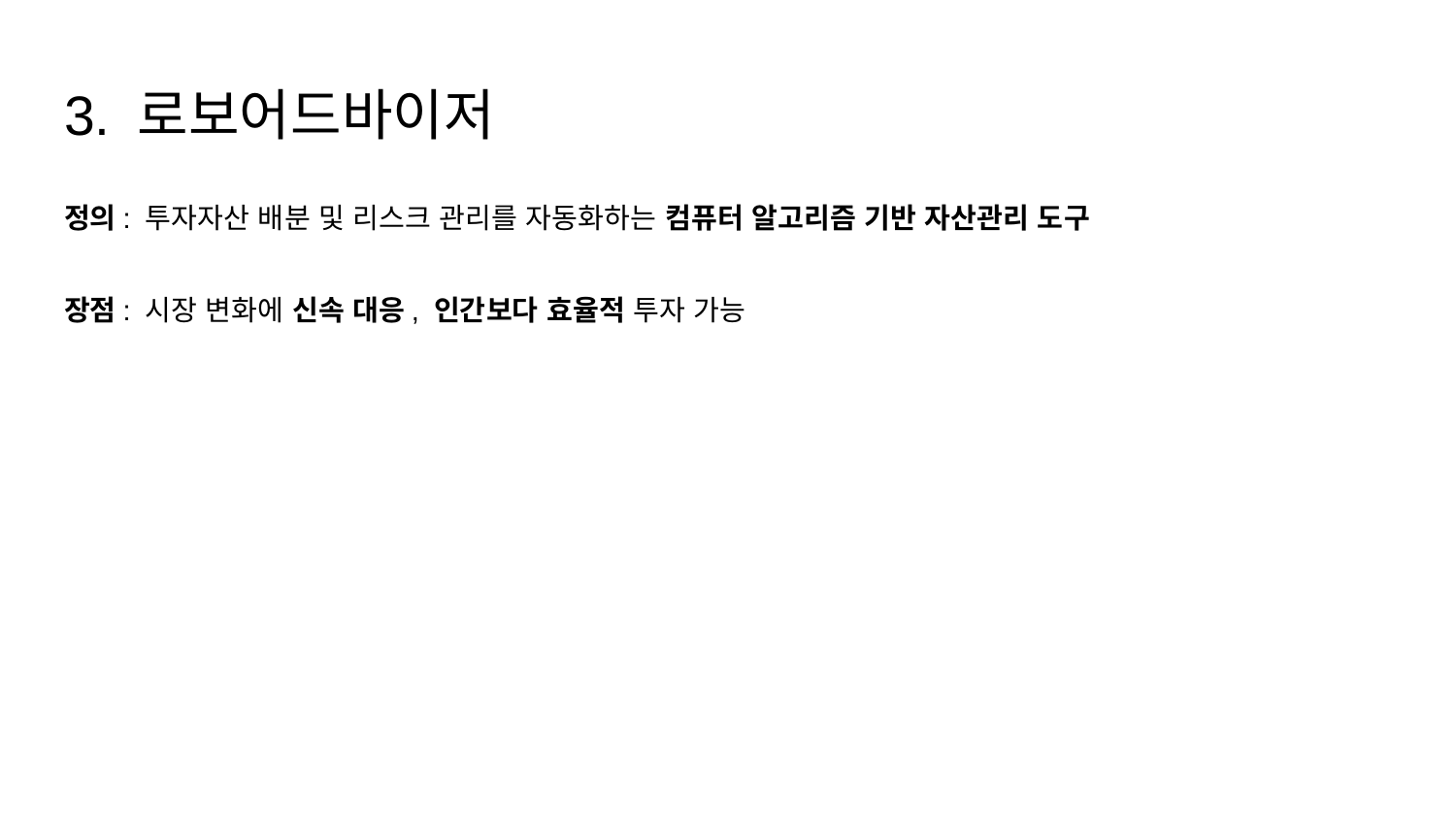

# 3. 로보어드바이저
정의: 투자자산 배분 및 리스크 관리를 자동화하는 컴퓨터 알고리즘 기반 자산관리 도구
장점: 시장 변화에 신속 대응, 인간보다 효율적 투자 가능